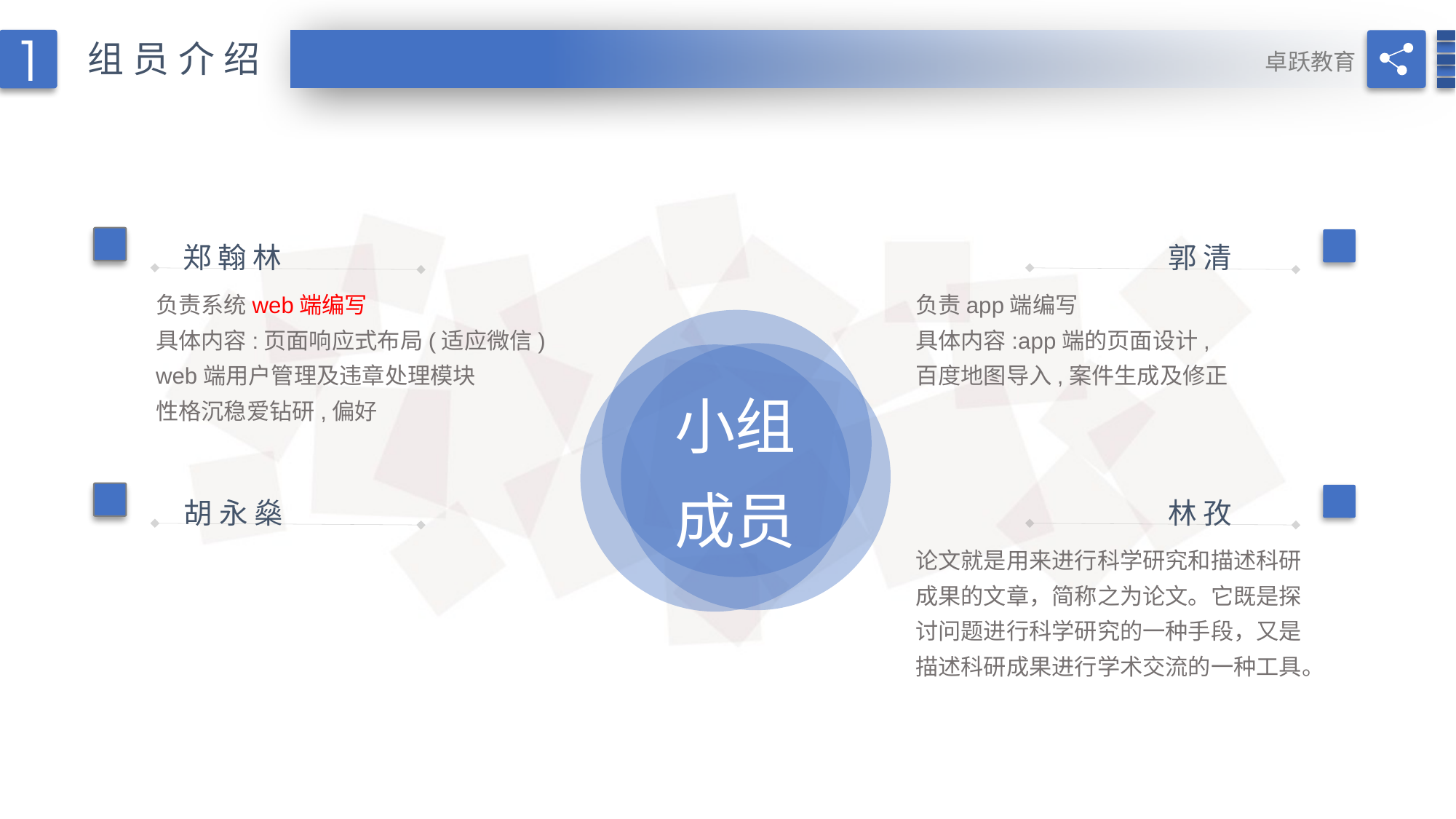

1

组员介绍
卓跃教育
   郑 翰 林
郭 清

负责系统web端编写
具体内容:页面响应式布局(适应微信)
web端用户管理及违章处理模块
性格沉稳爱钻研,偏好
负责app端编写
具体内容:app端的页面设计,
百度地图导入,案件生成及修正

小组成员
   胡 永 燊
林 孜

论文就是用来进行科学研究和描述科研成果的文章，简称之为论文。它既是探讨问题进行科学研究的一种手段，又是描述科研成果进行学术交流的一种工具。